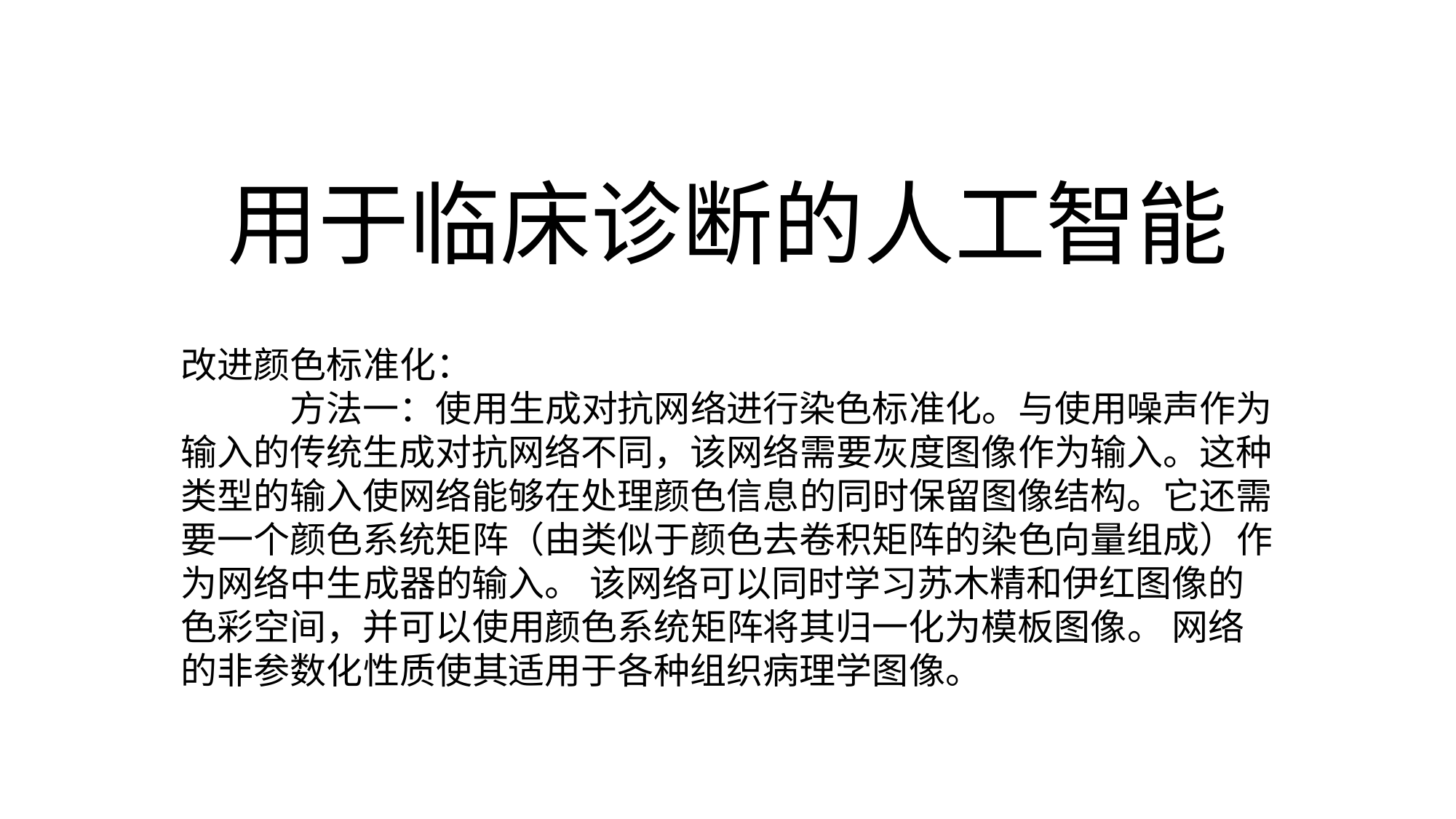

# 用于临床诊断的人工智能
改进颜色标准化：
	方法一：使用生成对抗网络进行染色标准化。与使用噪声作为输入的传统生成对抗网络不同，该网络需要灰度图像作为输入。这种类型的输入使网络能够在处理颜色信息的同时保留图像结构。它还需要一个颜色系统矩阵（由类似于颜色去卷积矩阵的染色向量组成）作为网络中生成器的输入。 该网络可以同时学习苏木精和伊红图像的色彩空间，并可以使用颜色系统矩阵将其归一化为模板图像。 网络的非参数化性质使其适用于各种组织病理学图像。